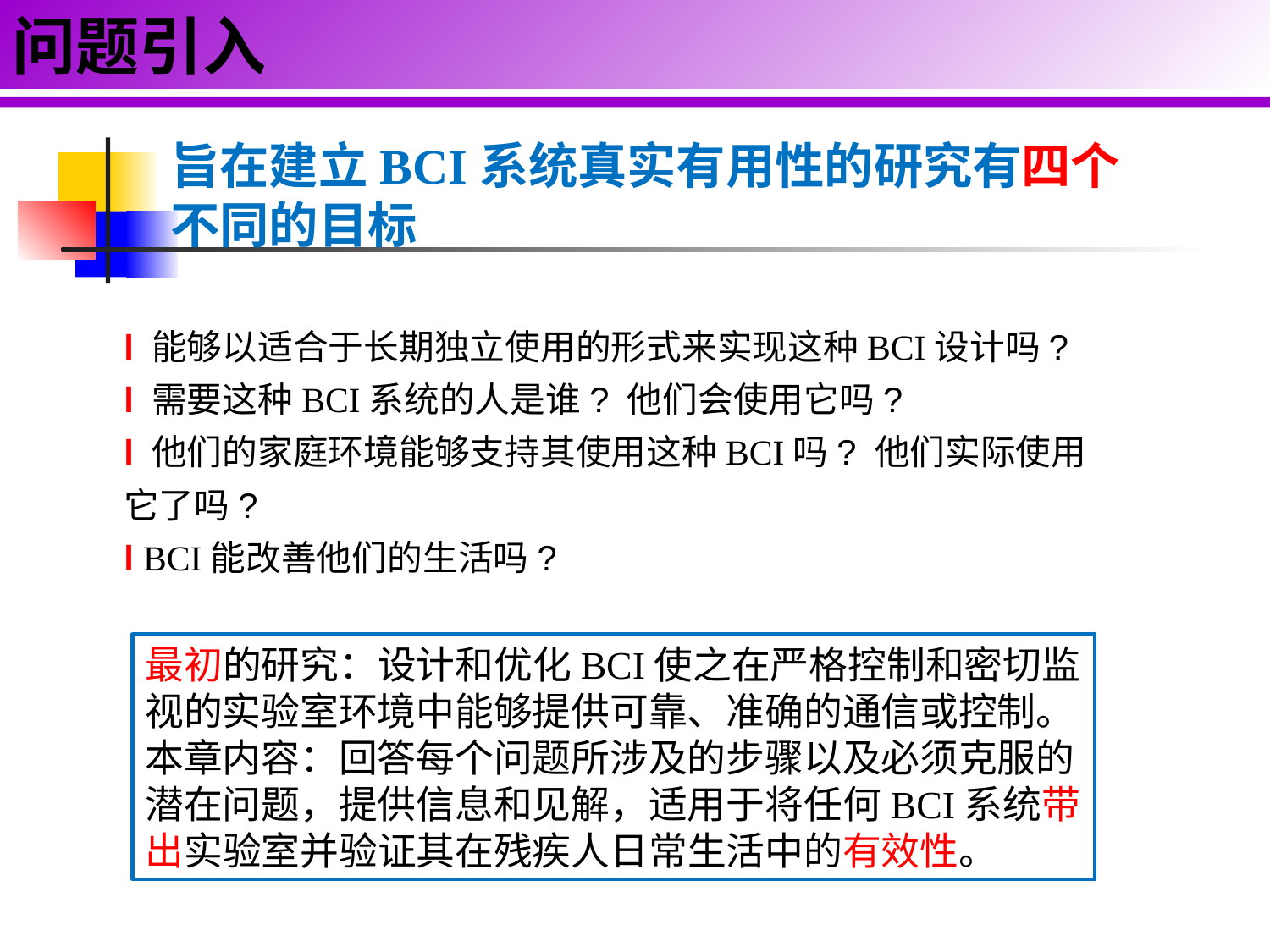

问题引入

旨在建立BCI系统真实有用性的研究有四个不同的目标
l 能够以适合于长期独立使用的形式来实现这种BCI设计吗?
l 需要这种BCI系统的人是谁? 他们会使用它吗?
l 他们的家庭环境能够支持其使用这种BCI吗? 他们实际使用它了吗?
l BCI能改善他们的生活吗?
最初的研究：设计和优化BCI使之在严格控制和密切监视的实验室环境中能够提供可靠、准确的通信或控制。
本章内容：回答每个问题所涉及的步骤以及必须克服的潜在问题，提供信息和见解，适用于将任何BCI系统带出实验室并验证其在残疾人日常生活中的有效性。